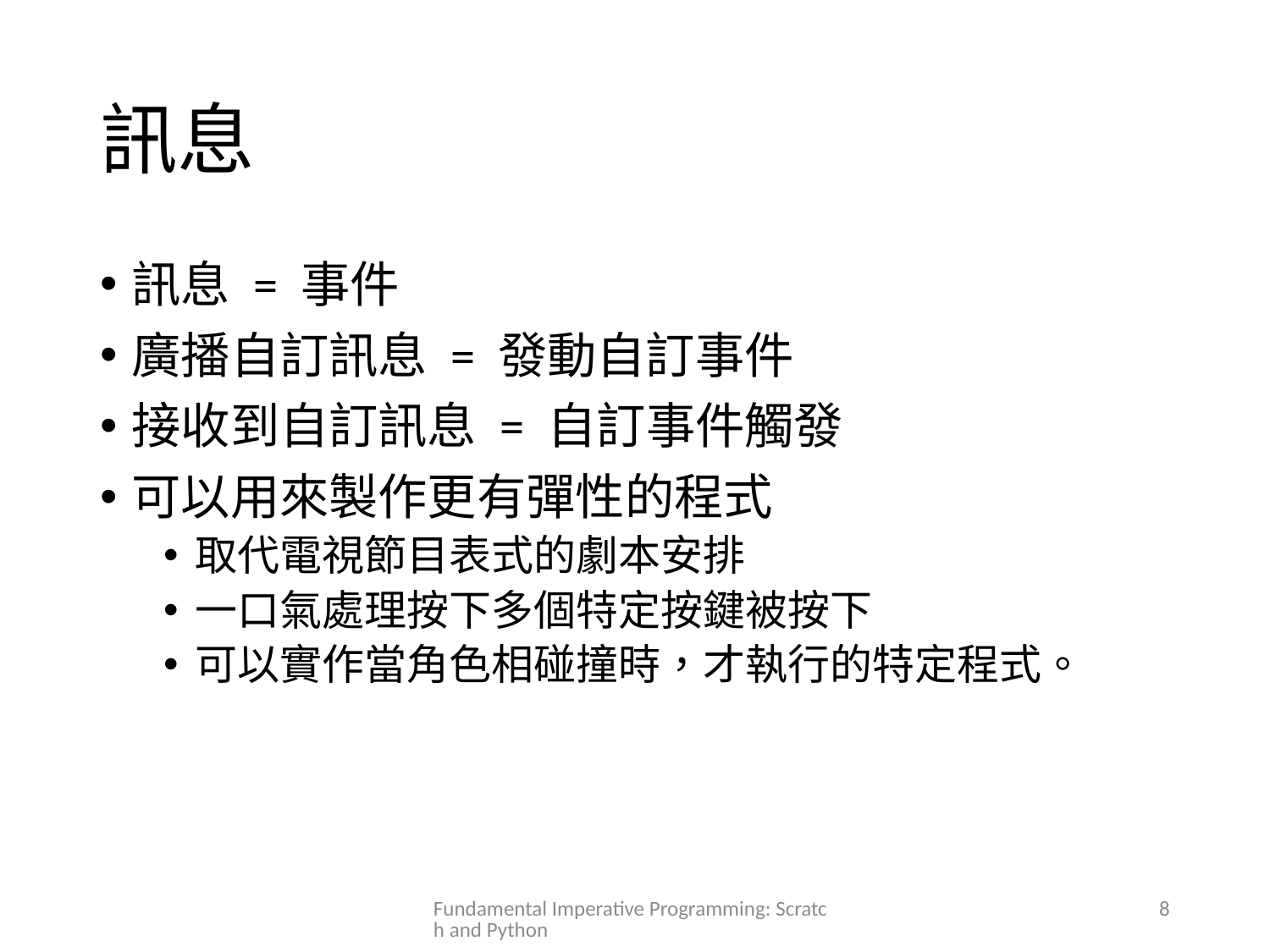

# 訊息
訊息 = 事件
廣播自訂訊息 = 發動自訂事件
接收到自訂訊息 = 自訂事件觸發
可以用來製作更有彈性的程式
取代電視節目表式的劇本安排
一口氣處理按下多個特定按鍵被按下
可以實作當角色相碰撞時，才執行的特定程式。

Fundamental Imperative Programming: Scratch and Python
8